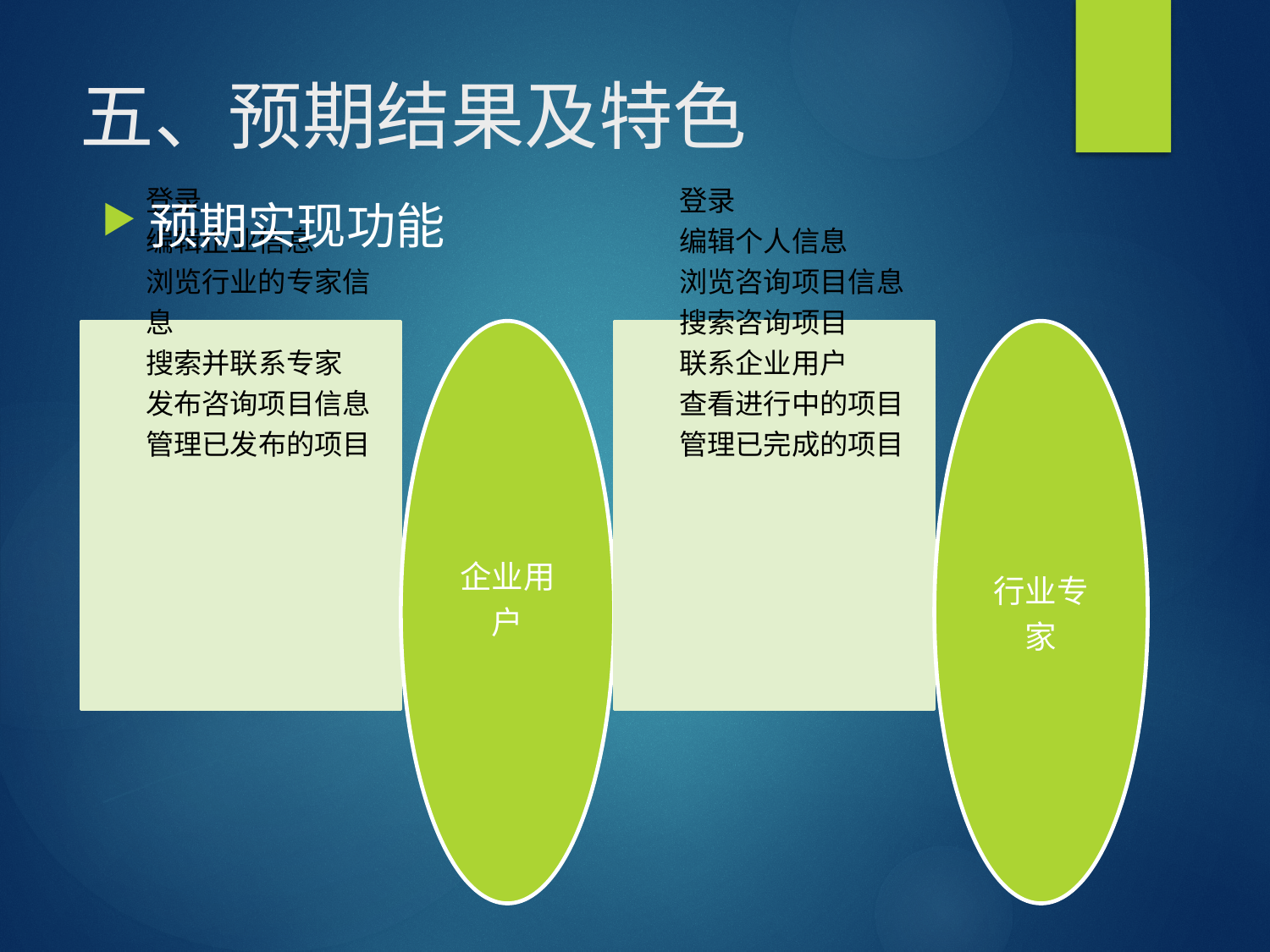

# 五、预期结果及特色
预期实现功能
企业用户
行业专家
登录
编辑企业信息
浏览行业的专家信息
搜索并联系专家
发布咨询项目信息
管理已发布的项目
登录
编辑个人信息
浏览咨询项目信息
搜索咨询项目
联系企业用户
查看进行中的项目
管理已完成的项目